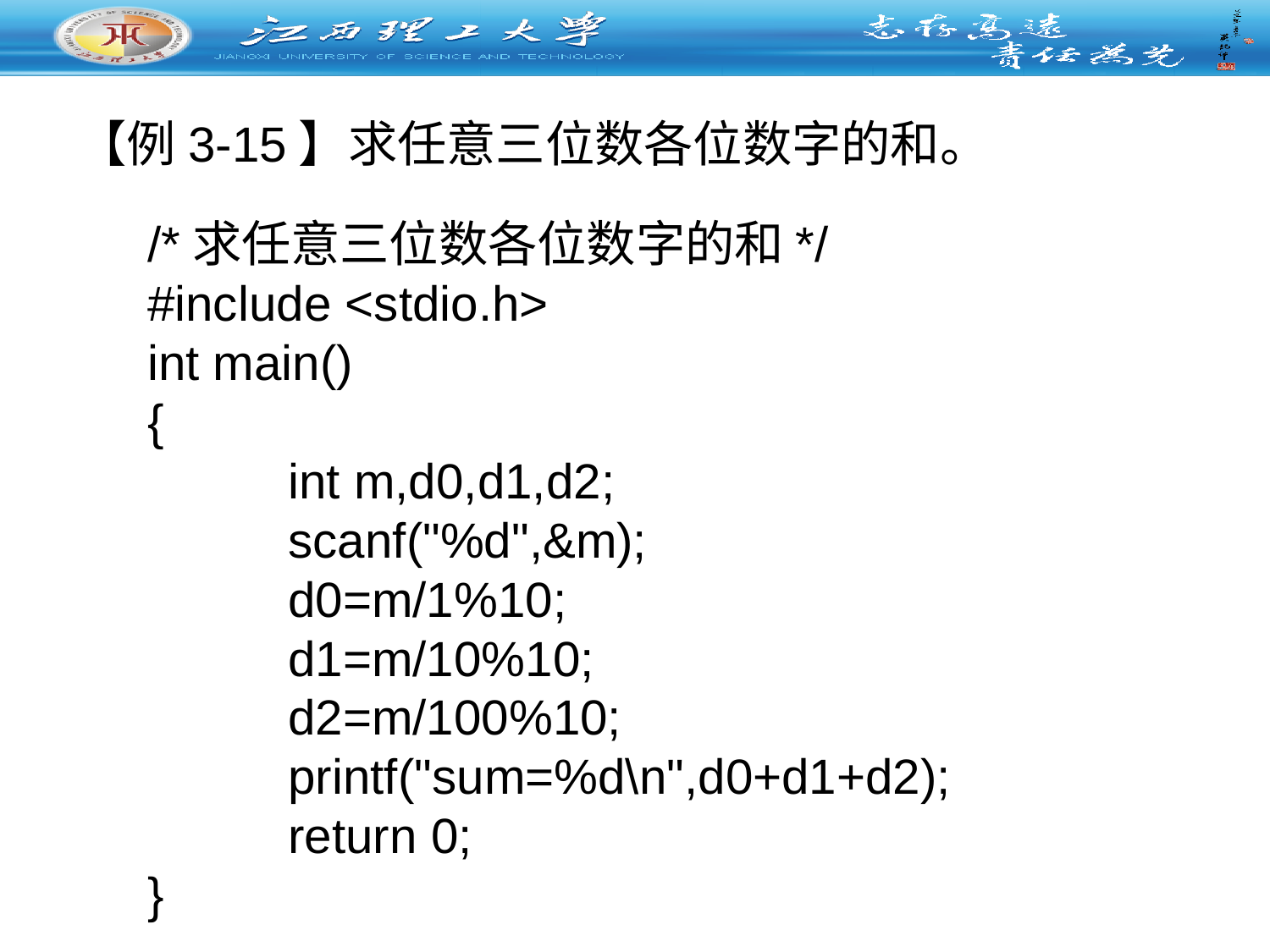

【例3-15】求任意三位数各位数字的和。
/*求任意三位数各位数字的和*/
#include <stdio.h>
int main()
{
	 int m,d0,d1,d2;
	 scanf("%d",&m);
	 d0=m/1%10;
	 d1=m/10%10;
	 d2=m/100%10;
	 printf("sum=%d\n",d0+d1+d2);
	 return 0;
}